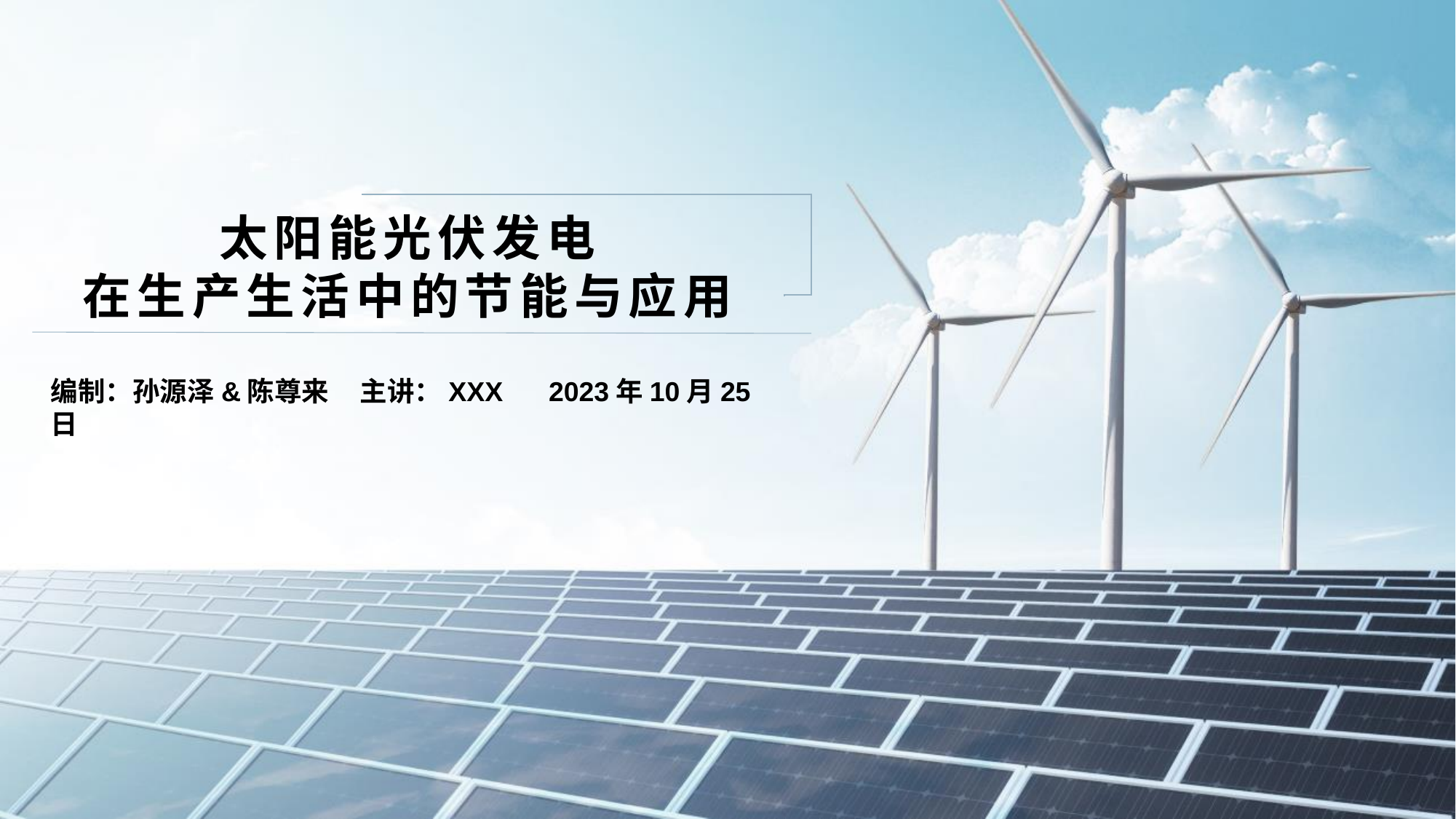

太阳能光伏发电
在生产生活中的节能与应用
编制：孙源泽&陈尊来     主讲：XXX      2023年10月25日